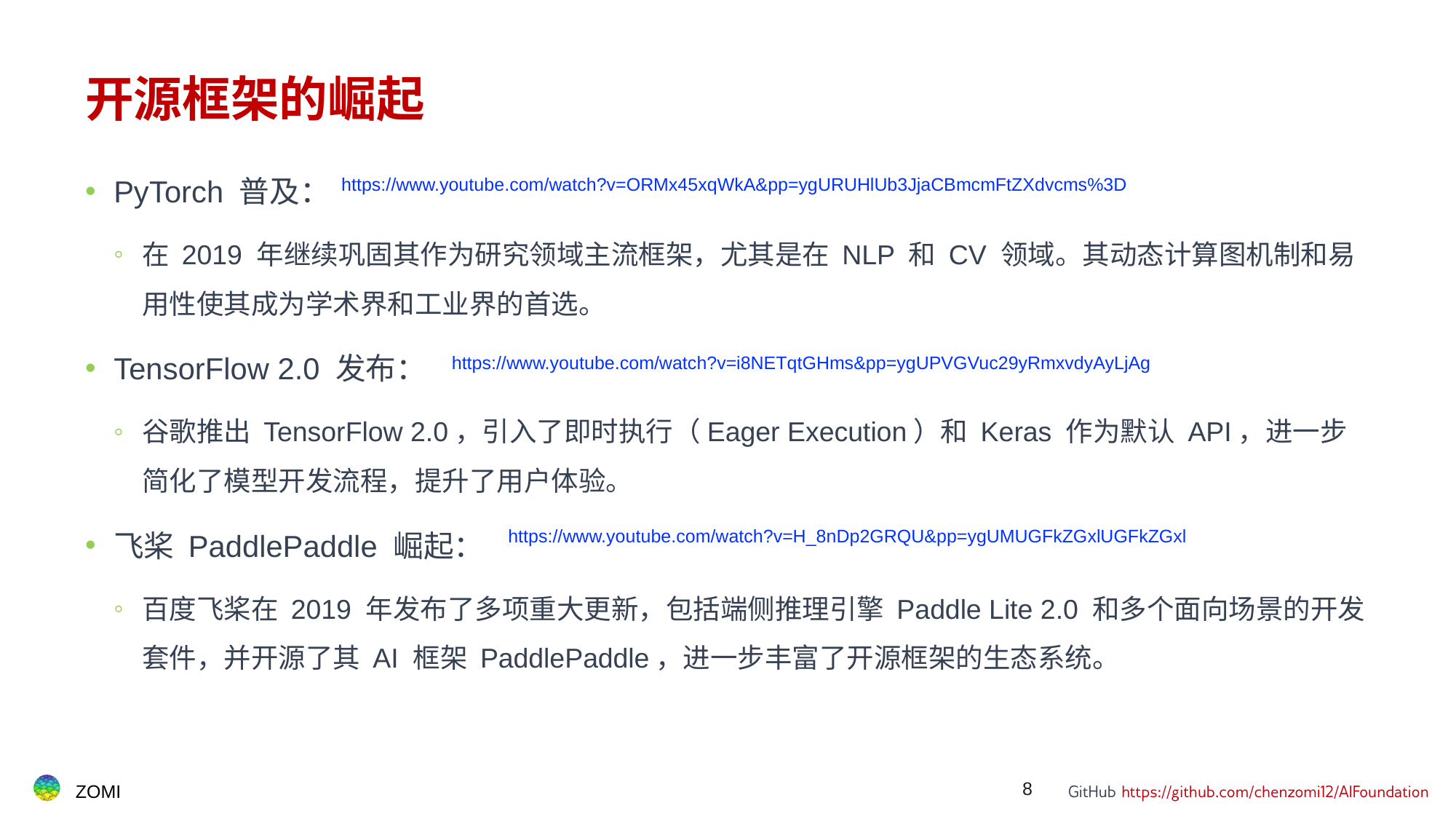

# 开源框架的崛起
PyTorch 普及：
在 2019 年继续巩固其作为研究领域主流框架，尤其是在 NLP 和 CV 领域。其动态计算图机制和易用性使其成为学术界和工业界的首选。
TensorFlow 2.0 发布：
谷歌推出 TensorFlow 2.0，引入了即时执行（Eager Execution）和 Keras 作为默认 API，进一步简化了模型开发流程，提升了用户体验。
飞桨 PaddlePaddle 崛起：
百度飞桨在 2019 年发布了多项重大更新，包括端侧推理引擎 Paddle Lite 2.0 和多个面向场景的开发套件，并开源了其 AI 框架 PaddlePaddle，进一步丰富了开源框架的生态系统。
https://www.youtube.com/watch?v=ORMx45xqWkA&pp=ygURUHlUb3JjaCBmcmFtZXdvcms%3D
https://www.youtube.com/watch?v=i8NETqtGHms&pp=ygUPVGVuc29yRmxvdyAyLjAg
https://www.youtube.com/watch?v=H_8nDp2GRQU&pp=ygUMUGFkZGxlUGFkZGxl